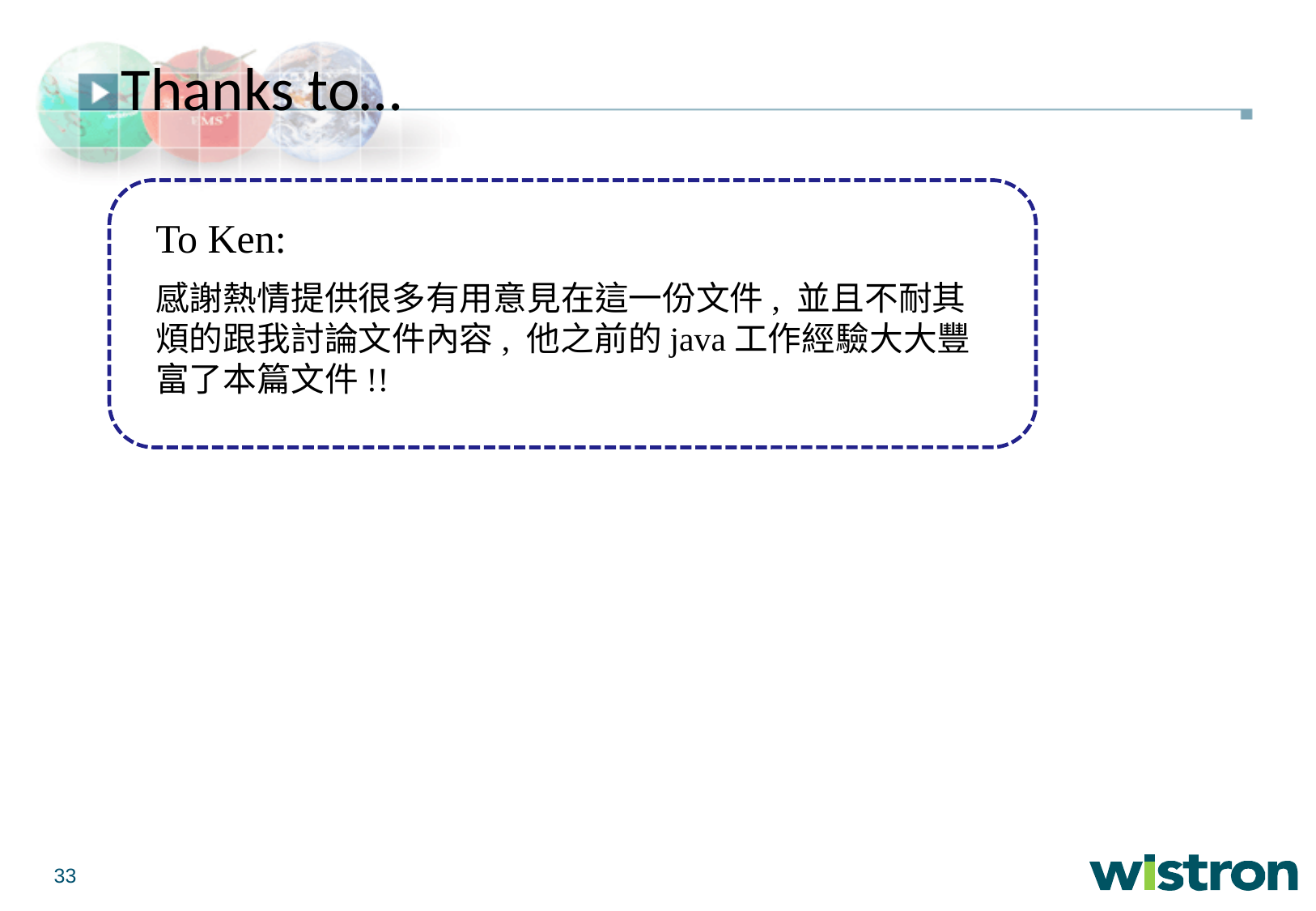

Thanks to…

To Ken:
感謝熱情提供很多有用意見在這一份文件, 並且不耐其煩的跟我討論文件內容, 他之前的java工作經驗大大豐富了本篇文件!!